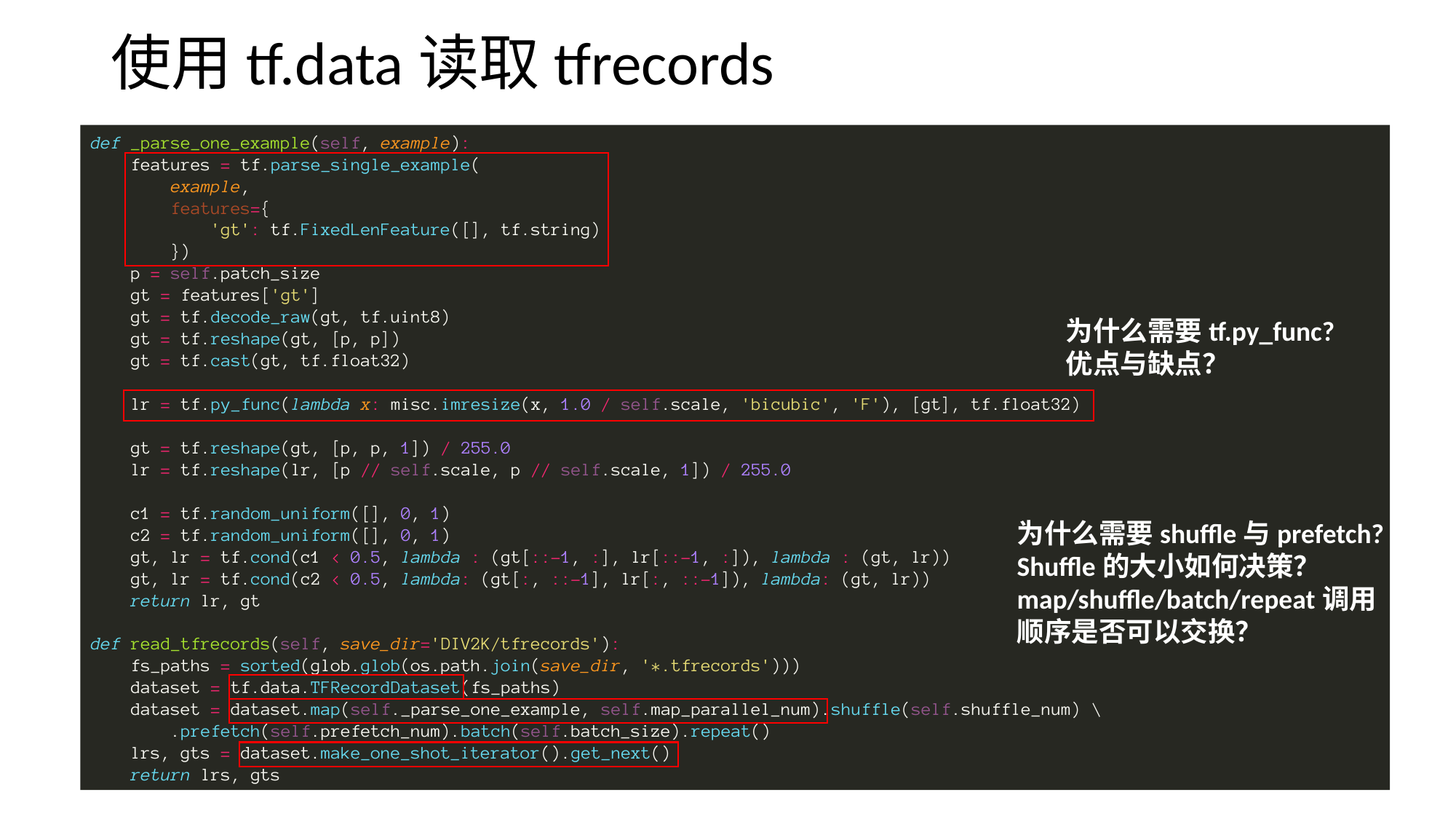

# 使用tf.data读取tfrecords
def _parse_one_example(self, example):
    features = tf.parse_single_example(
        example,
        features={
            'gt': tf.FixedLenFeature([], tf.string)
        })
    p = self.patch_size
    gt = features['gt']
    gt = tf.decode_raw(gt, tf.uint8)
    gt = tf.reshape(gt, [p, p])
    gt = tf.cast(gt, tf.float32)
    lr = tf.py_func(lambda x: misc.imresize(x, 1.0 / self.scale, 'bicubic', 'F'), [gt], tf.float32)
    gt = tf.reshape(gt, [p, p, 1]) / 255.0
    lr = tf.reshape(lr, [p // self.scale, p // self.scale, 1]) / 255.0
    c1 = tf.random_uniform([], 0, 1)
    c2 = tf.random_uniform([], 0, 1)
    gt, lr = tf.cond(c1 < 0.5, lambda : (gt[::-1, :], lr[::-1, :]), lambda : (gt, lr))
    gt, lr = tf.cond(c2 < 0.5, lambda: (gt[:, ::-1], lr[:, ::-1]), lambda: (gt, lr))
    return lr, gt
def read_tfrecords(self, save_dir='DIV2K/tfrecords'):
    fs_paths = sorted(glob.glob(os.path.join(save_dir, '*.tfrecords')))
    dataset = tf.data.TFRecordDataset(fs_paths)
    dataset = dataset.map(self._parse_one_example, self.map_parallel_num).shuffle(self.shuffle_num) \
        .prefetch(self.prefetch_num).batch(self.batch_size).repeat()
    lrs, gts = dataset.make_one_shot_iterator().get_next()
    return lrs, gts

为什么需要tf.py_func?
优点与缺点？

为什么需要shuffle与prefetch?
Shuffle的大小如何决策？
map/shuffle/batch/repeat调用顺序是否可以交换？